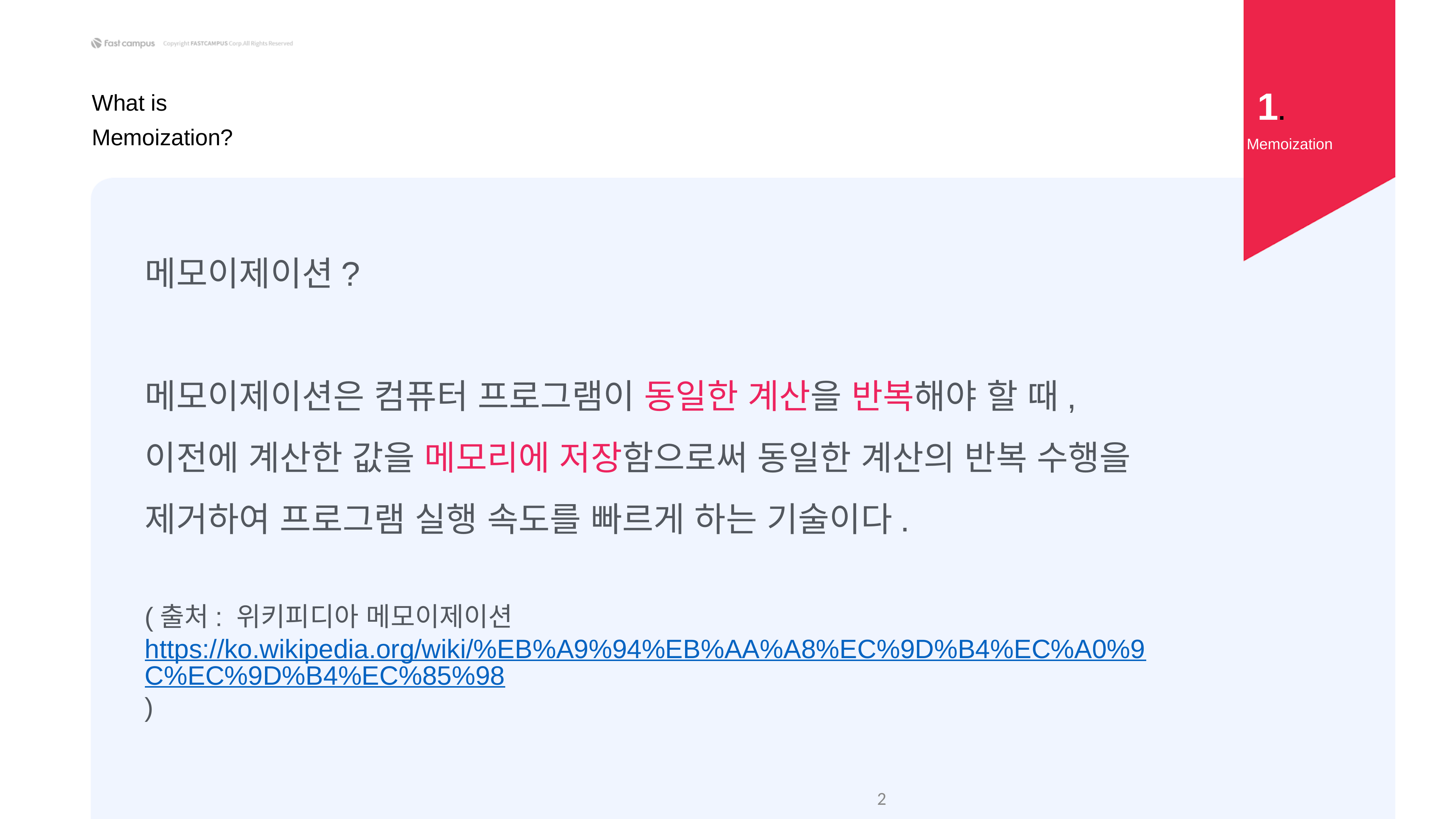

1.
What is
Memoization?
Memoization
메모이제이션?

메모이제이션은 컴퓨터 프로그램이 동일한 계산을 반복해야 할 때, 이전에 계산한 값을 메모리에 저장함으로써 동일한 계산의 반복 수행을 제거하여 프로그램 실행 속도를 빠르게 하는 기술이다.

(출처: 위키피디아 메모이제이션 https://ko.wikipedia.org/wiki/%EB%A9%94%EB%AA%A8%EC%9D%B4%EC%A0%9C%EC%9D%B4%EC%85%98)
2